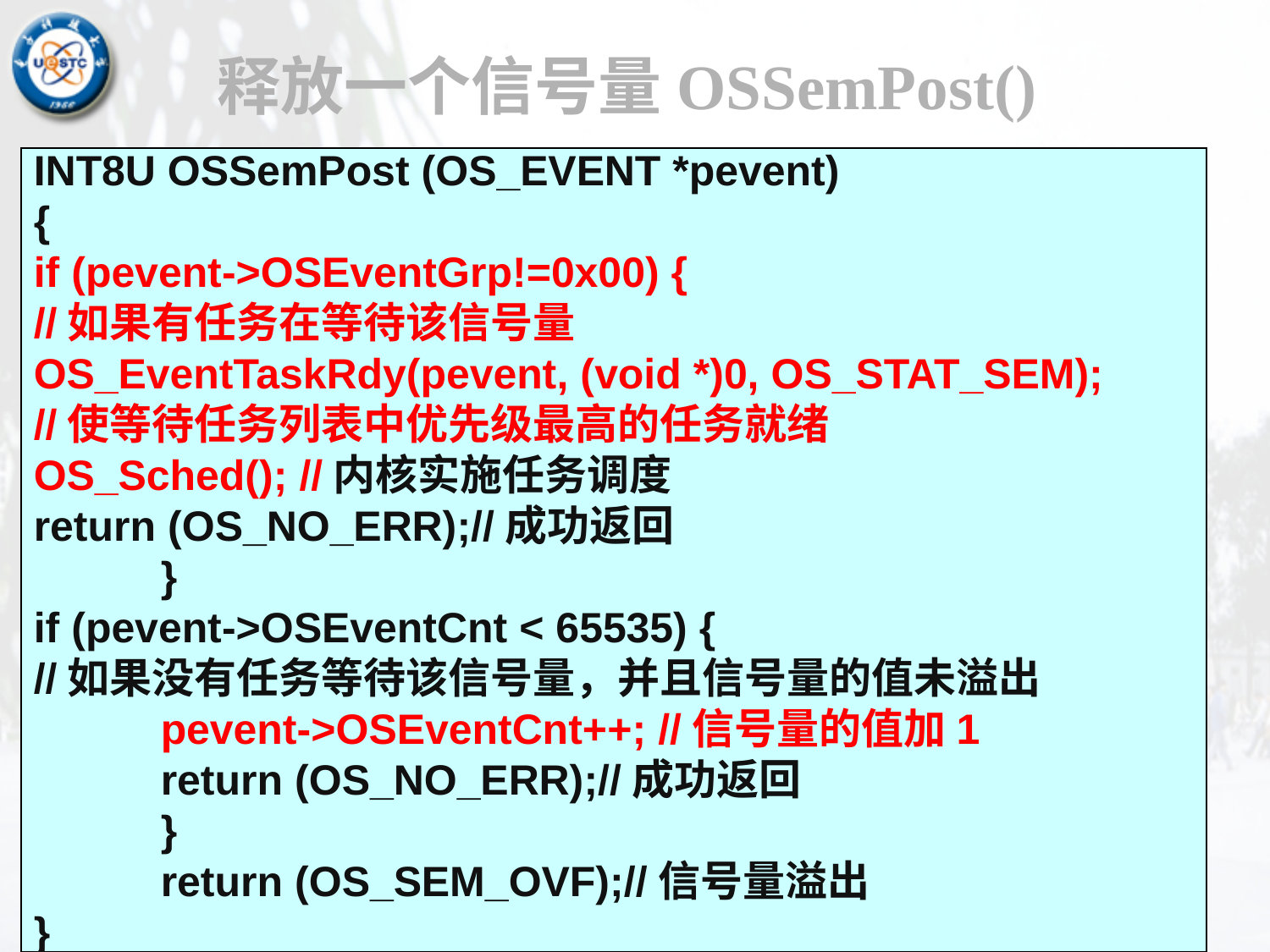

释放一个信号量OSSemPost()
INT8U OSSemPost (OS_EVENT *pevent)
{
if (pevent->OSEventGrp!=0x00) {
//如果有任务在等待该信号量
OS_EventTaskRdy(pevent, (void *)0, OS_STAT_SEM);
//使等待任务列表中优先级最高的任务就绪
OS_Sched(); //内核实施任务调度
return (OS_NO_ERR);//成功返回
	}
if (pevent->OSEventCnt < 65535) {
//如果没有任务等待该信号量，并且信号量的值未溢出
	pevent->OSEventCnt++; //信号量的值加1
	return (OS_NO_ERR);//成功返回
	}
	return (OS_SEM_OVF);//信号量溢出
}